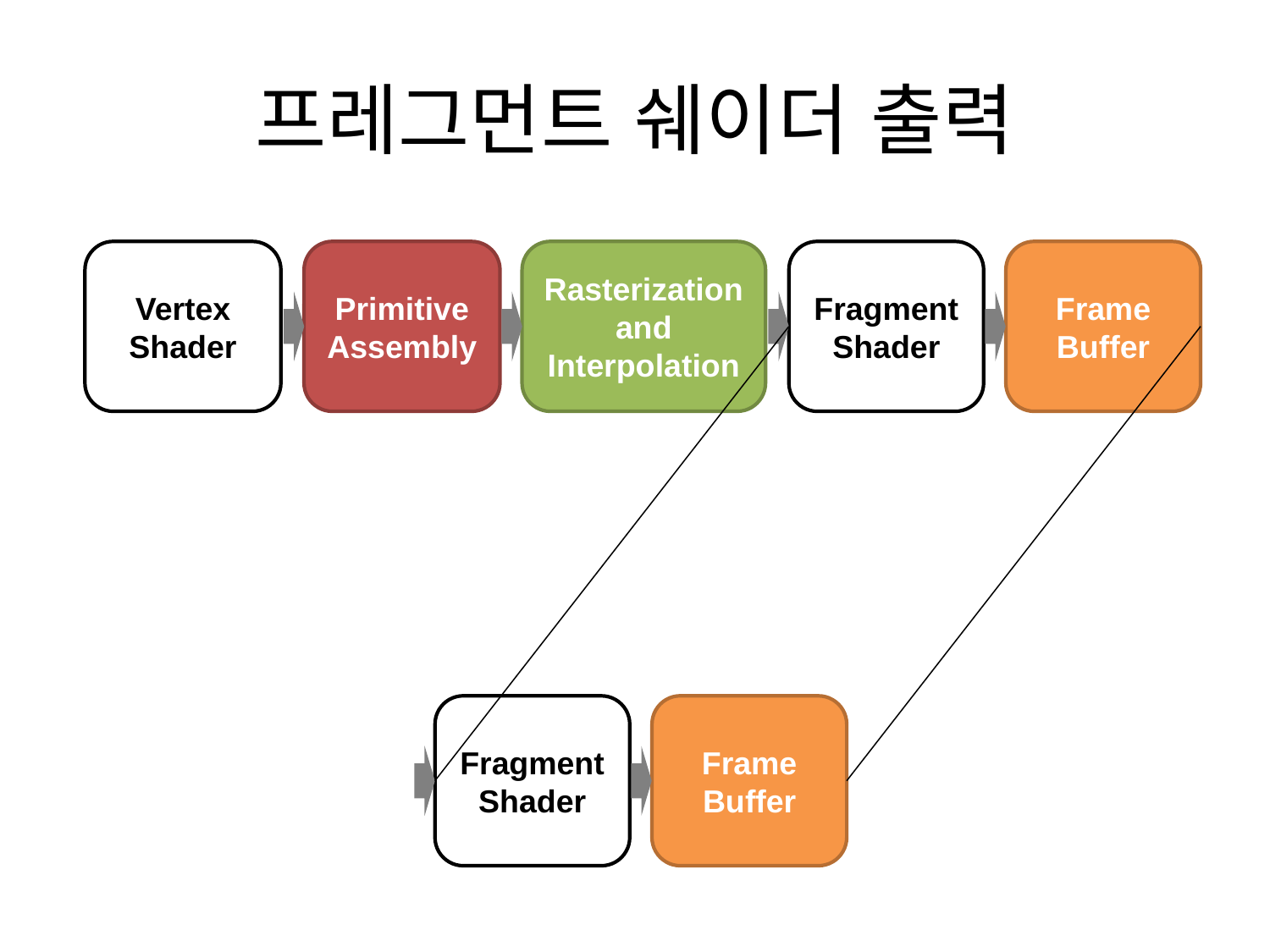

# 프레그먼트 쉐이더 출력
Vertex Shader
Primitive Assembly
Rasterization and Interpolation
Fragment Shader
Frame Buffer

Fragment Shader
Frame Buffer